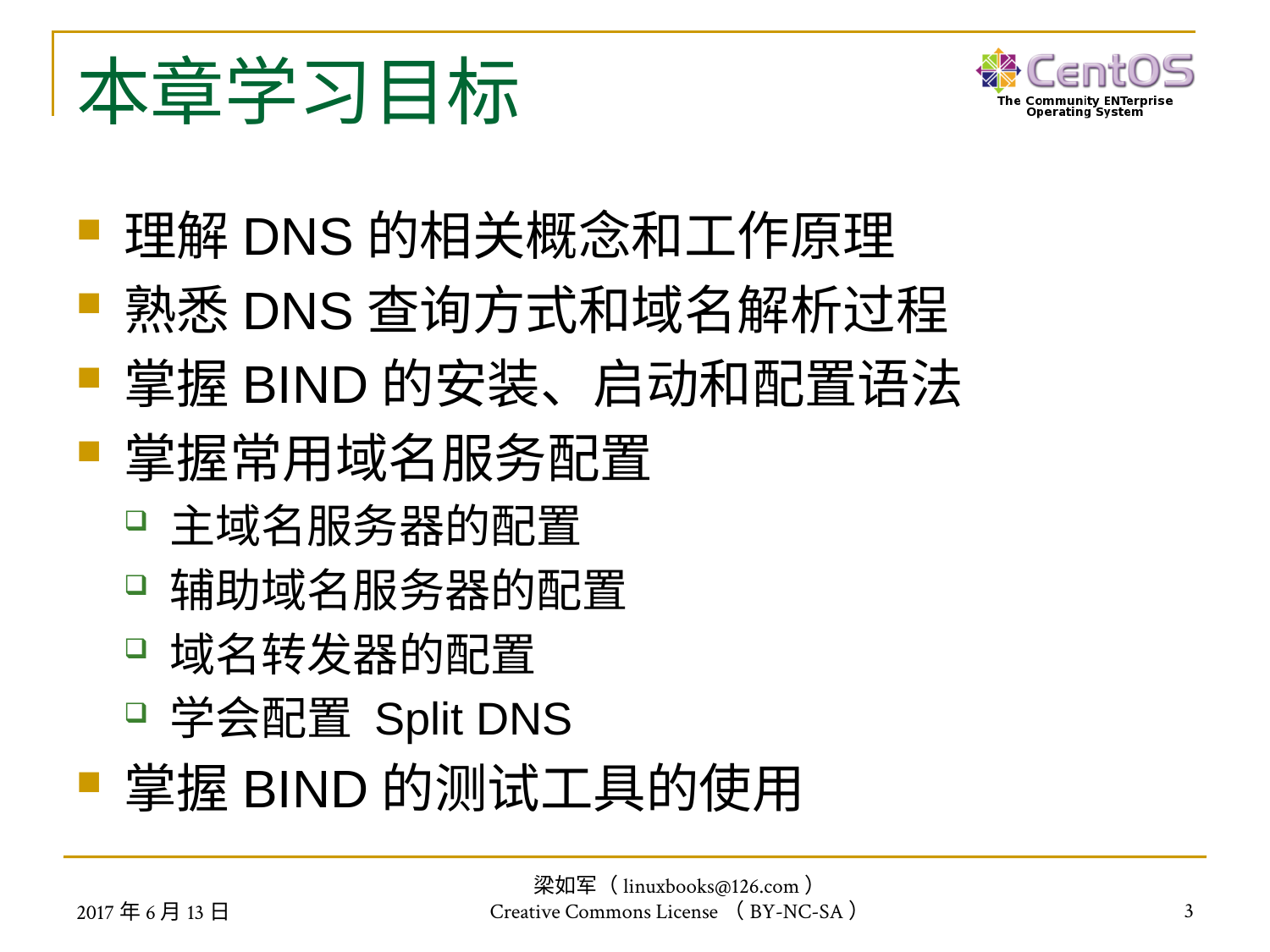

# 本章学习目标
理解DNS的相关概念和工作原理
熟悉DNS查询方式和域名解析过程
掌握BIND的安装、启动和配置语法
掌握常用域名服务配置
主域名服务器的配置
辅助域名服务器的配置
域名转发器的配置
学会配置 Split DNS
掌握BIND的测试工具的使用
梁如军（linuxbooks@126.com）
Creative Commons License（BY-NC-SA）
2017年6月13日
3